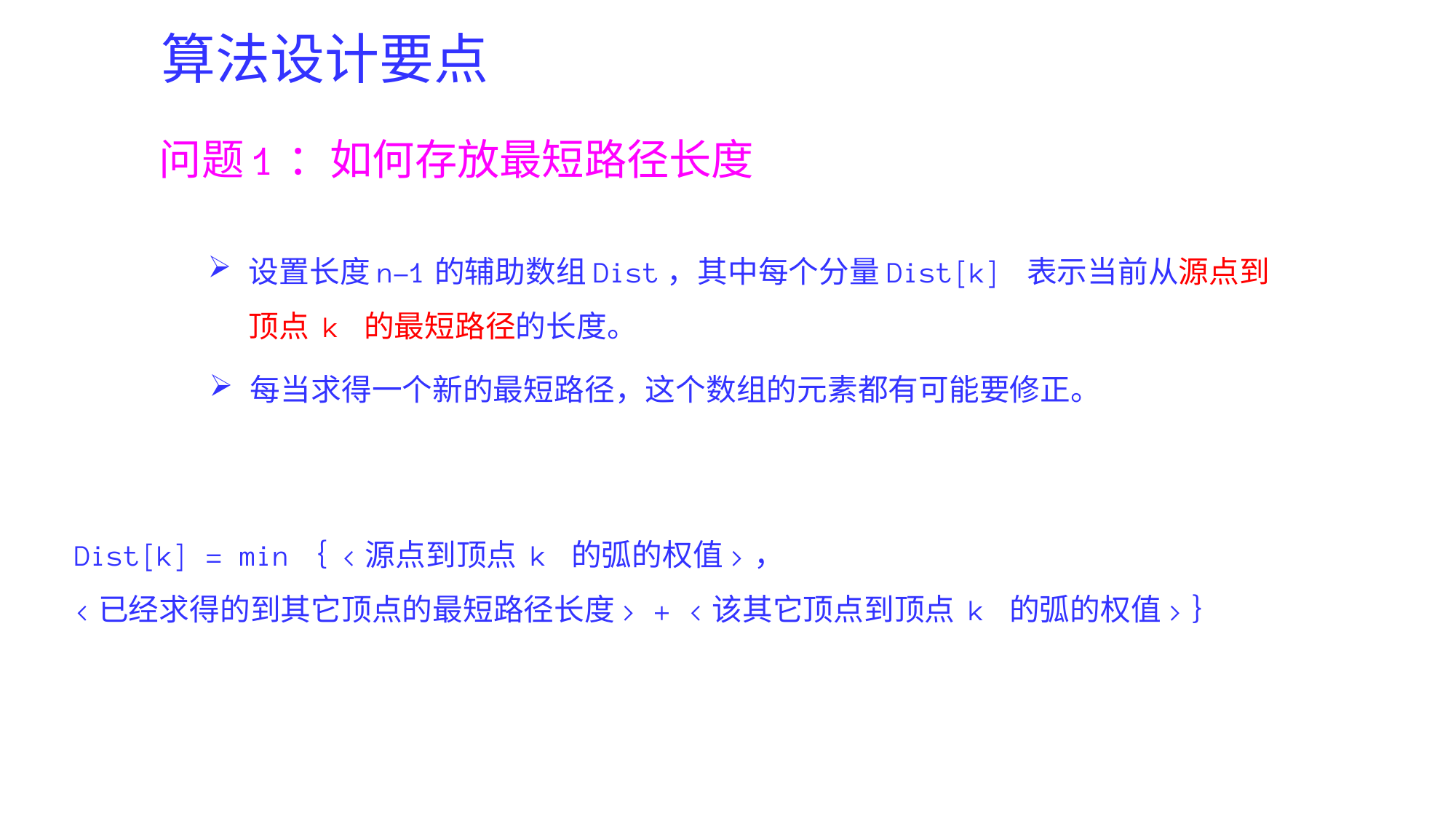

算法设计要点
问题1：如何存放最短路径长度
设置长度n-1的辅助数组Dist，其中每个分量Dist[k] 表示当前从源点到顶点 k 的最短路径的长度。
每当求得一个新的最短路径，这个数组的元素都有可能要修正。
Dist[k] = min｛ <源点到顶点 k 的弧的权值>，
<已经求得的到其它顶点的最短路径长度> + <该其它顶点到顶点 k 的弧的权值>｝